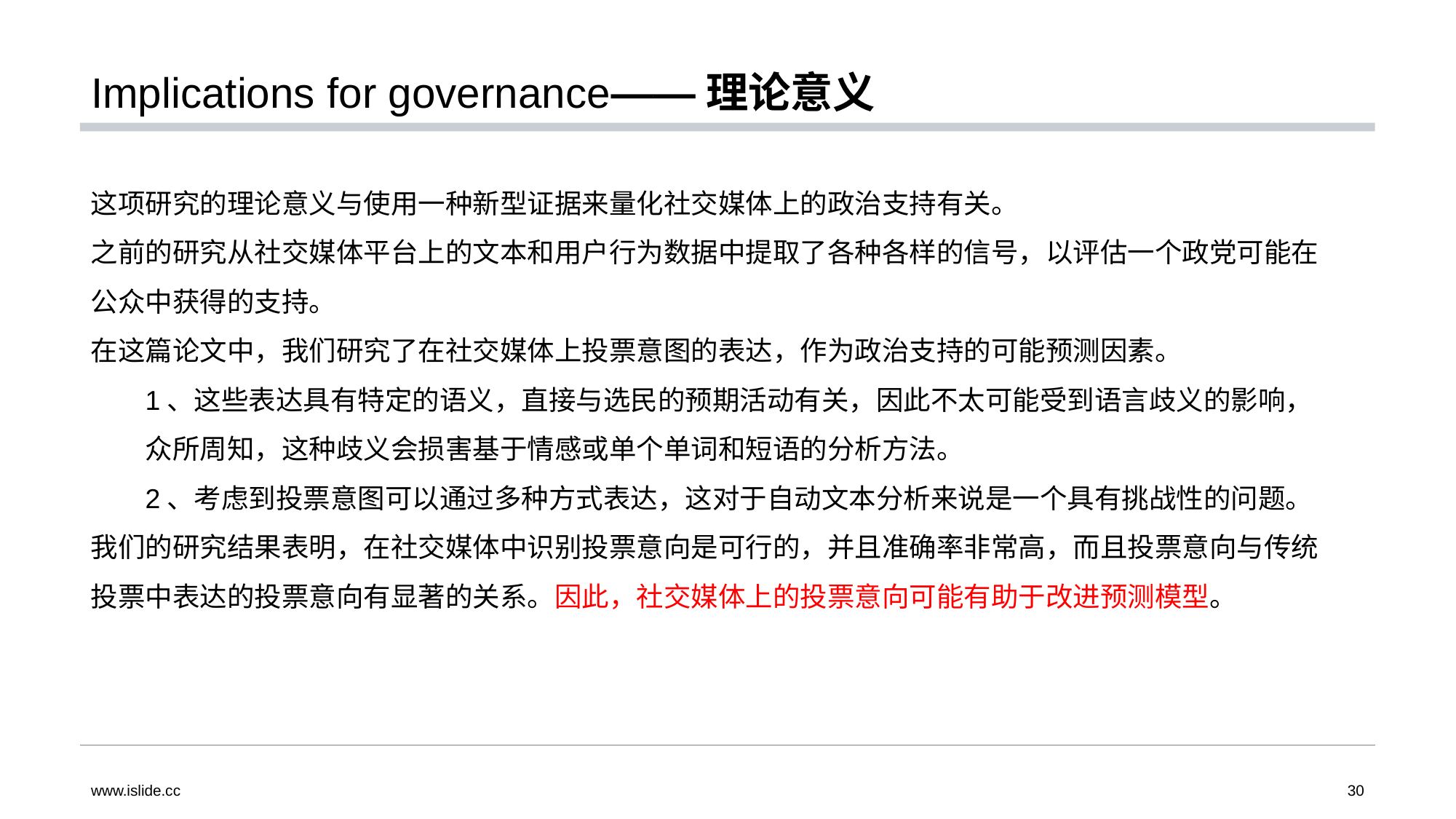

# Implications for governance——理论意义
这项研究的理论意义与使用一种新型证据来量化社交媒体上的政治支持有关。
之前的研究从社交媒体平台上的文本和用户行为数据中提取了各种各样的信号，以评估一个政党可能在公众中获得的支持。
在这篇论文中，我们研究了在社交媒体上投票意图的表达，作为政治支持的可能预测因素。
1、这些表达具有特定的语义，直接与选民的预期活动有关，因此不太可能受到语言歧义的影响，众所周知，这种歧义会损害基于情感或单个单词和短语的分析方法。
2、考虑到投票意图可以通过多种方式表达，这对于自动文本分析来说是一个具有挑战性的问题。
我们的研究结果表明，在社交媒体中识别投票意向是可行的，并且准确率非常高，而且投票意向与传统投票中表达的投票意向有显著的关系。因此，社交媒体上的投票意向可能有助于改进预测模型。
www.islide.cc
30